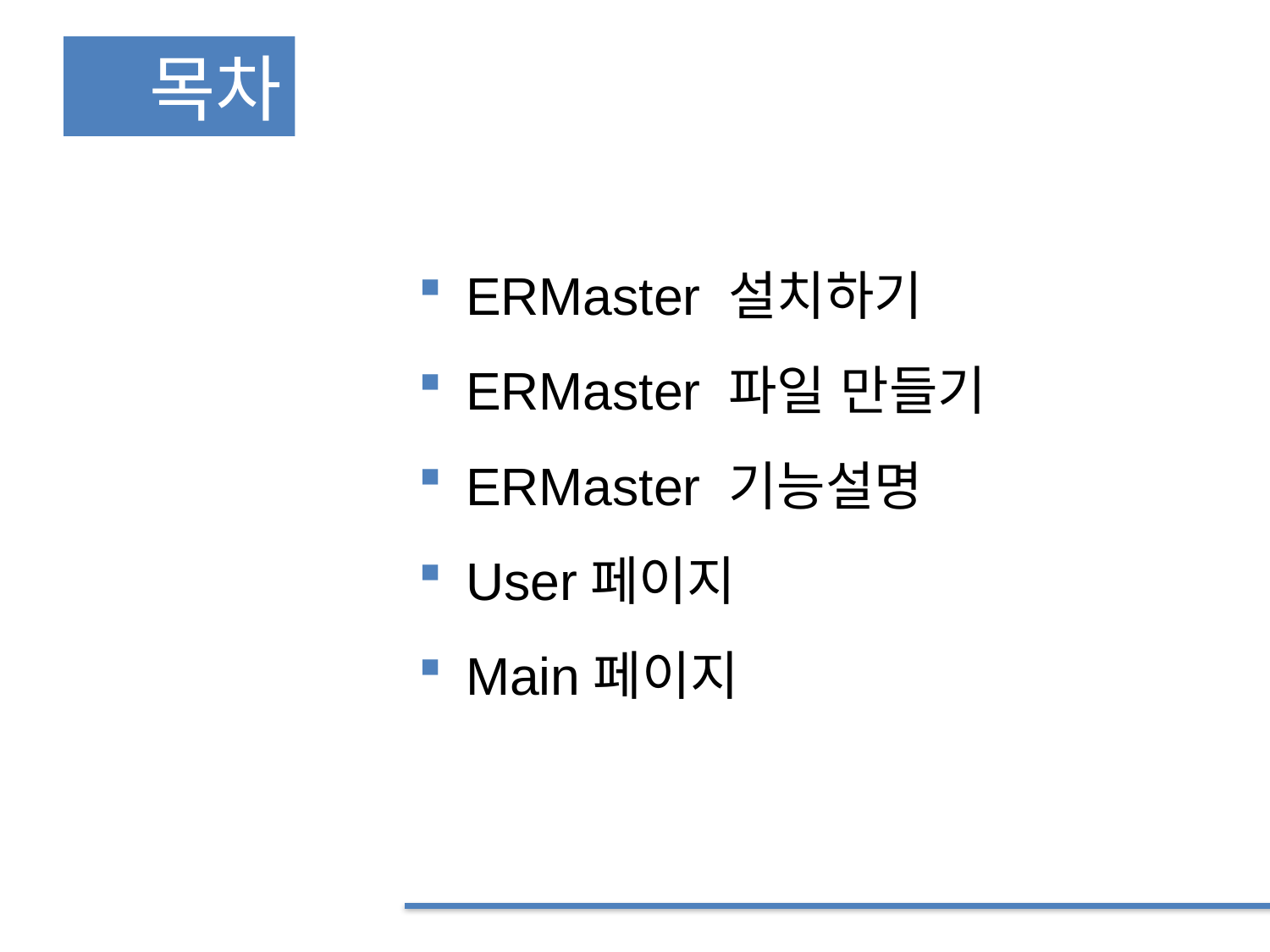

# 목차
ERMaster 설치하기
ERMaster 파일 만들기
ERMaster 기능설명
User페이지
Main페이지